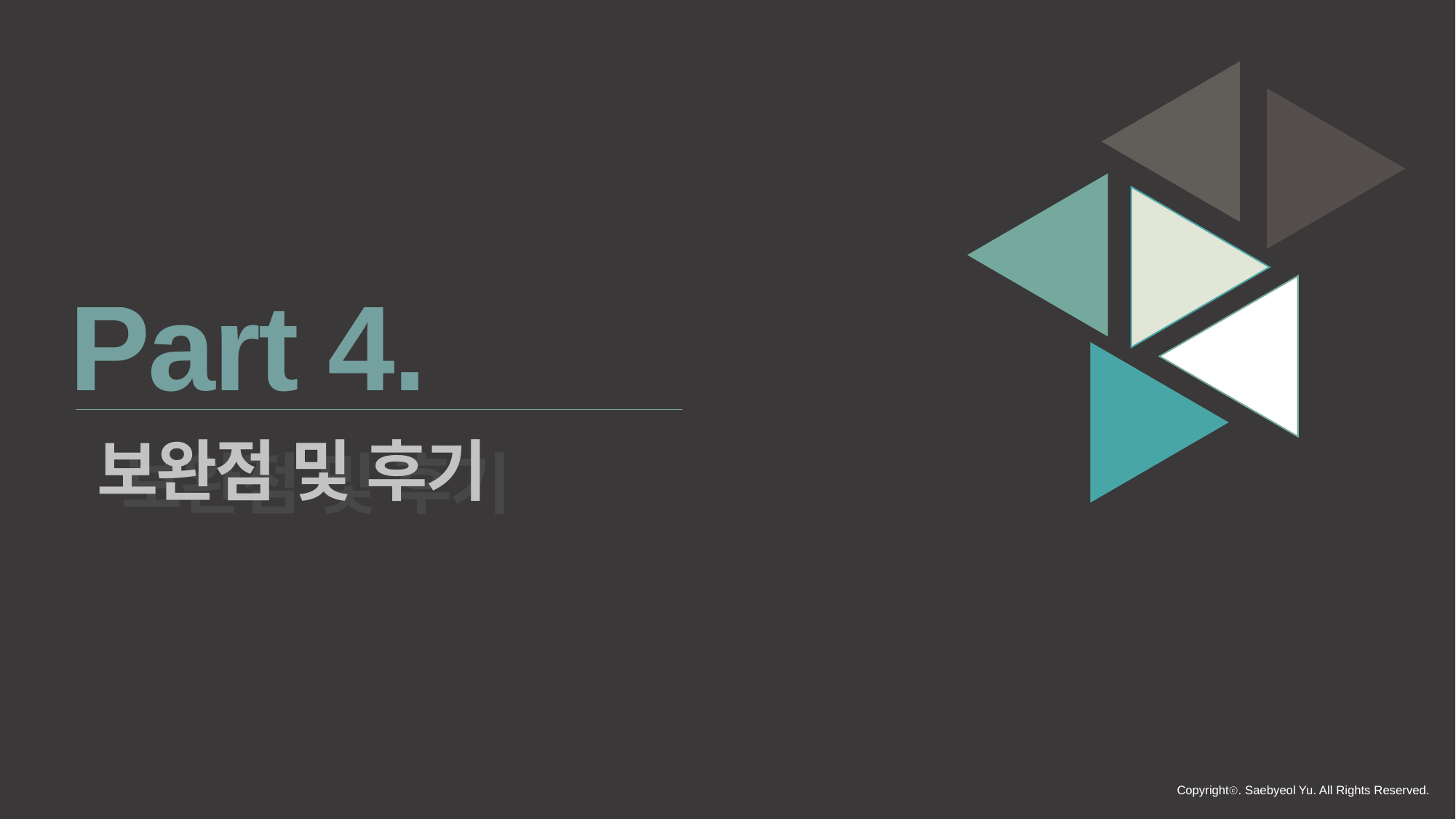

Part 4.
보완점 및 후기
보완점 및 후기
Copyrightⓒ. Saebyeol Yu. All Rights Reserved.